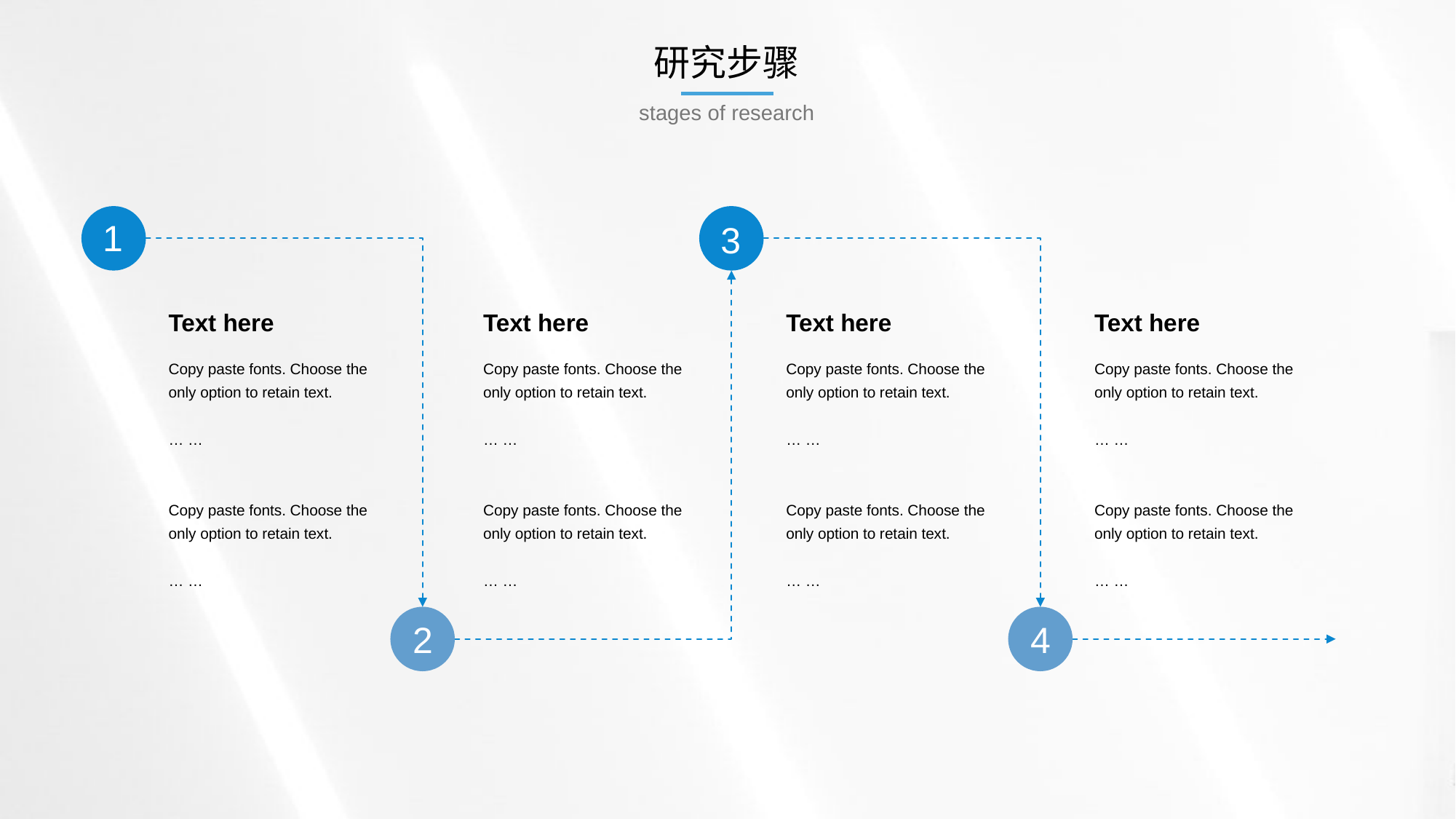

研究步骤
stages of research

1

3
Text here
Copy paste fonts. Choose the only option to retain text.

… …

Copy paste fonts. Choose the only option to retain text.

… …

Text here
Copy paste fonts. Choose the only option to retain text.

… …

Copy paste fonts. Choose the only option to retain text.

… …

Text here
Copy paste fonts. Choose the only option to retain text.

… …

Copy paste fonts. Choose the only option to retain text.

… …

Text here
Copy paste fonts. Choose the only option to retain text.

… …

Copy paste fonts. Choose the only option to retain text.

… …

2

4